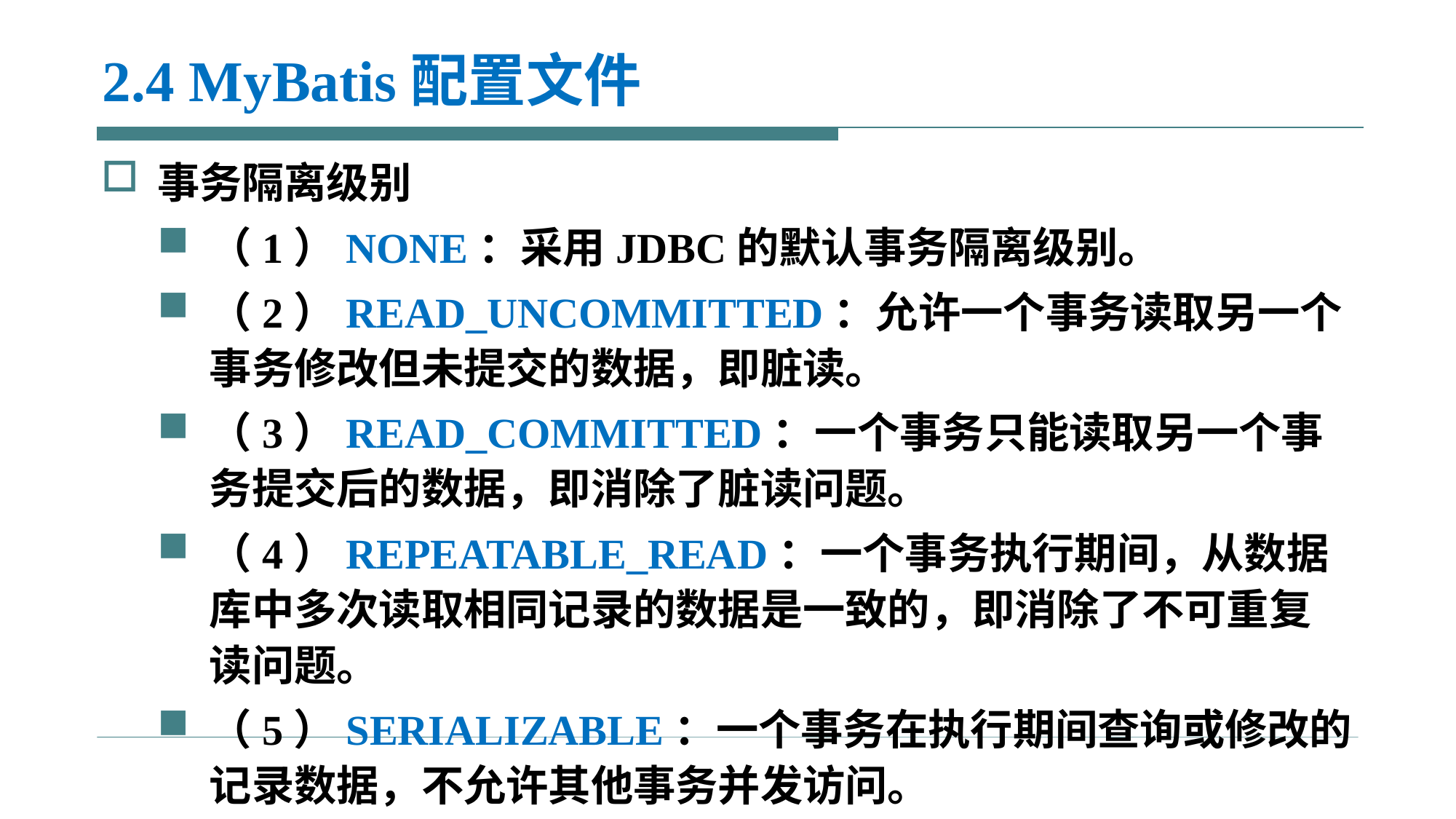

# 2.4 MyBatis配置文件
事务隔离级别
（1）NONE：采用JDBC的默认事务隔离级别。
（2）READ_UNCOMMITTED：允许一个事务读取另一个事务修改但未提交的数据，即脏读。
（3）READ_COMMITTED：一个事务只能读取另一个事务提交后的数据，即消除了脏读问题。
（4）REPEATABLE_READ：一个事务执行期间，从数据库中多次读取相同记录的数据是一致的，即消除了不可重复读问题。
（5）SERIALIZABLE：一个事务在执行期间查询或修改的记录数据，不允许其他事务并发访问。
36